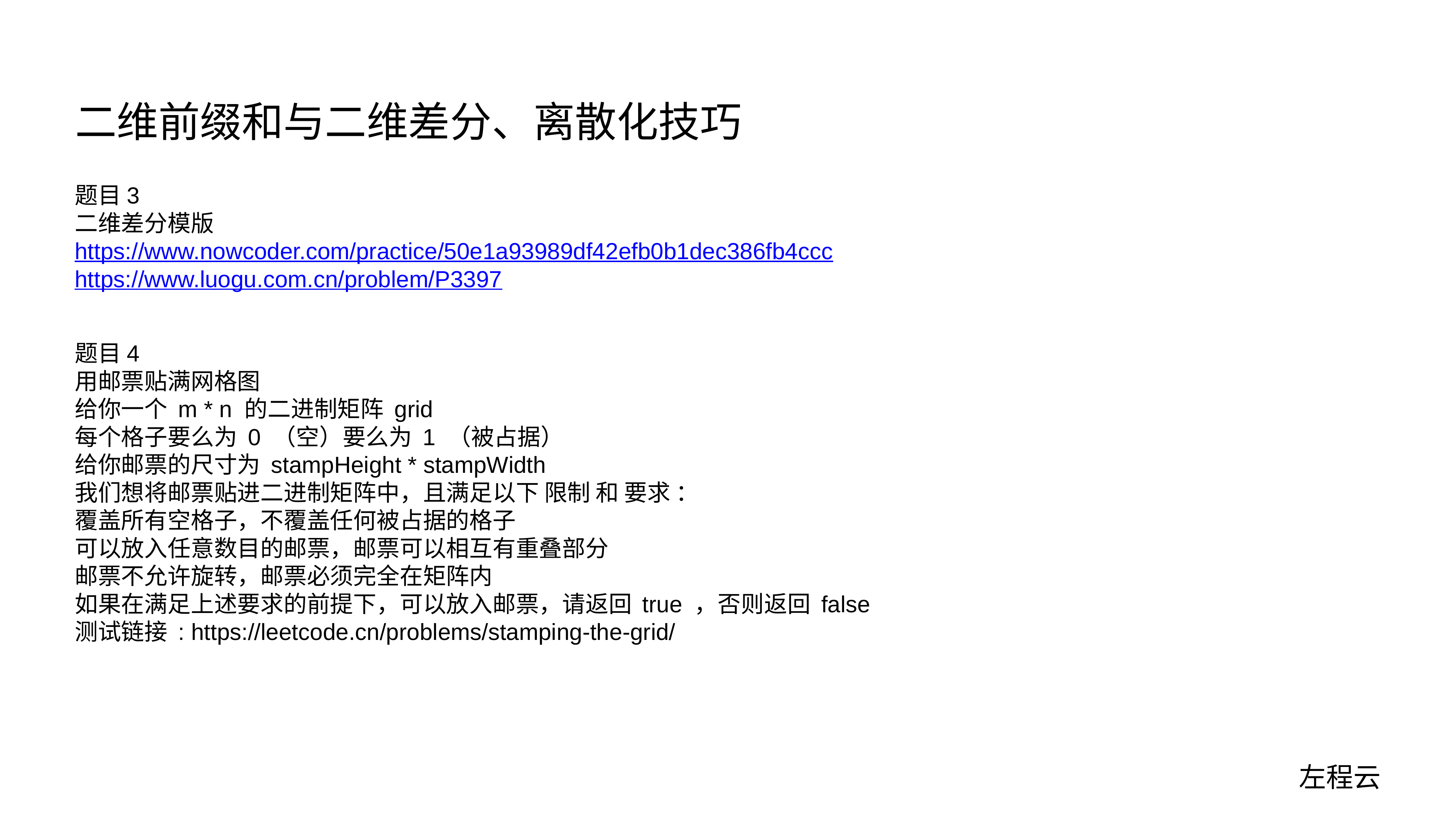

# 二维前缀和与二维差分、离散化技巧
题目3
二维差分模版
https://www.nowcoder.com/practice/50e1a93989df42efb0b1dec386fb4ccc
https://www.luogu.com.cn/problem/P3397

题目4
用邮票贴满网格图
给你一个 m * n 的二进制矩阵 grid
每个格子要么为 0 （空）要么为 1 （被占据）
给你邮票的尺寸为 stampHeight * stampWidth
我们想将邮票贴进二进制矩阵中，且满足以下 限制 和 要求 ：
覆盖所有空格子，不覆盖任何被占据的格子
可以放入任意数目的邮票，邮票可以相互有重叠部分
邮票不允许旋转，邮票必须完全在矩阵内
如果在满足上述要求的前提下，可以放入邮票，请返回 true ，否则返回 false
测试链接 : https://leetcode.cn/problems/stamping-the-grid/
左程云